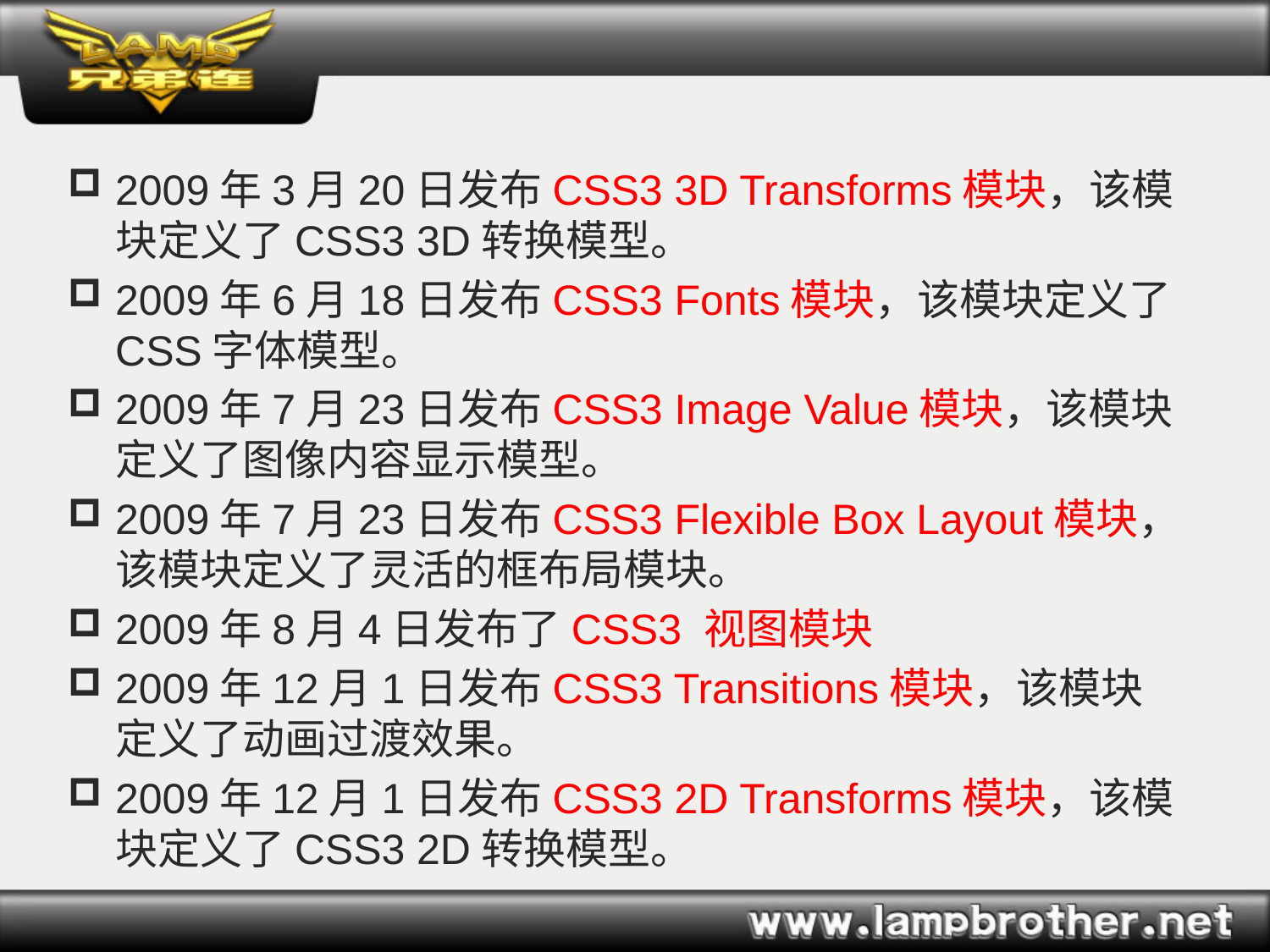

2009年3月20日发布CSS3 3D Transforms模块，该模块定义了CSS3 3D转换模型。
2009年6月18日发布CSS3 Fonts模块，该模块定义了CSS字体模型。
2009年7月23日发布CSS3 Image Value模块，该模块定义了图像内容显示模型。
2009年7月23日发布CSS3 Flexible Box Layout模块，该模块定义了灵活的框布局模块。
2009年8月4日发布了CSS3 视图模块
2009年12月1日发布CSS3 Transitions模块，该模块定义了动画过渡效果。
2009年12月1日发布CSS3 2D Transforms模块，该模块定义了CSS3 2D转换模型。